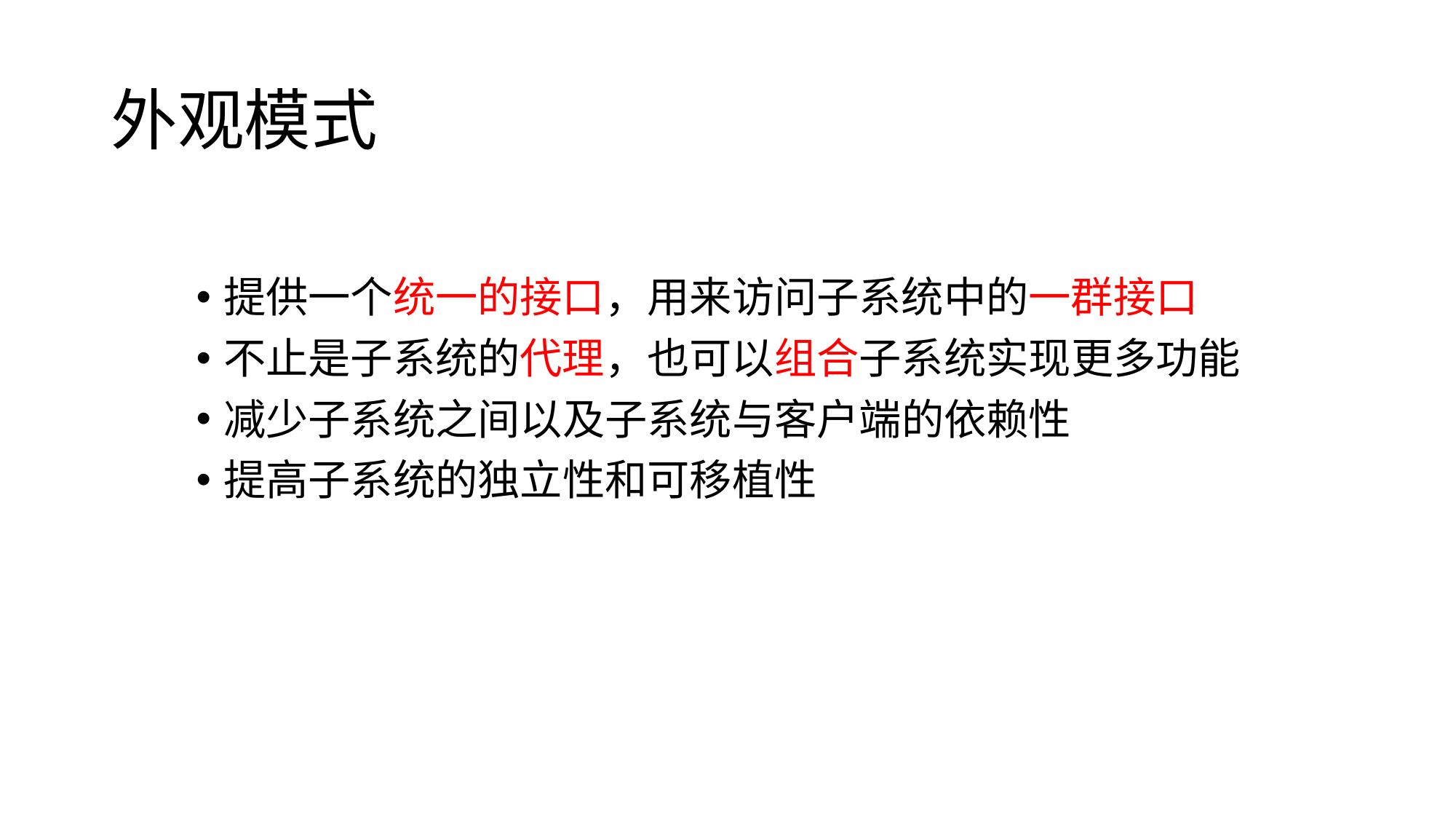

# 外观模式
提供一个统一的接口，用来访问子系统中的一群接口
不止是子系统的代理，也可以组合子系统实现更多功能
减少子系统之间以及子系统与客户端的依赖性
提高子系统的独立性和可移植性